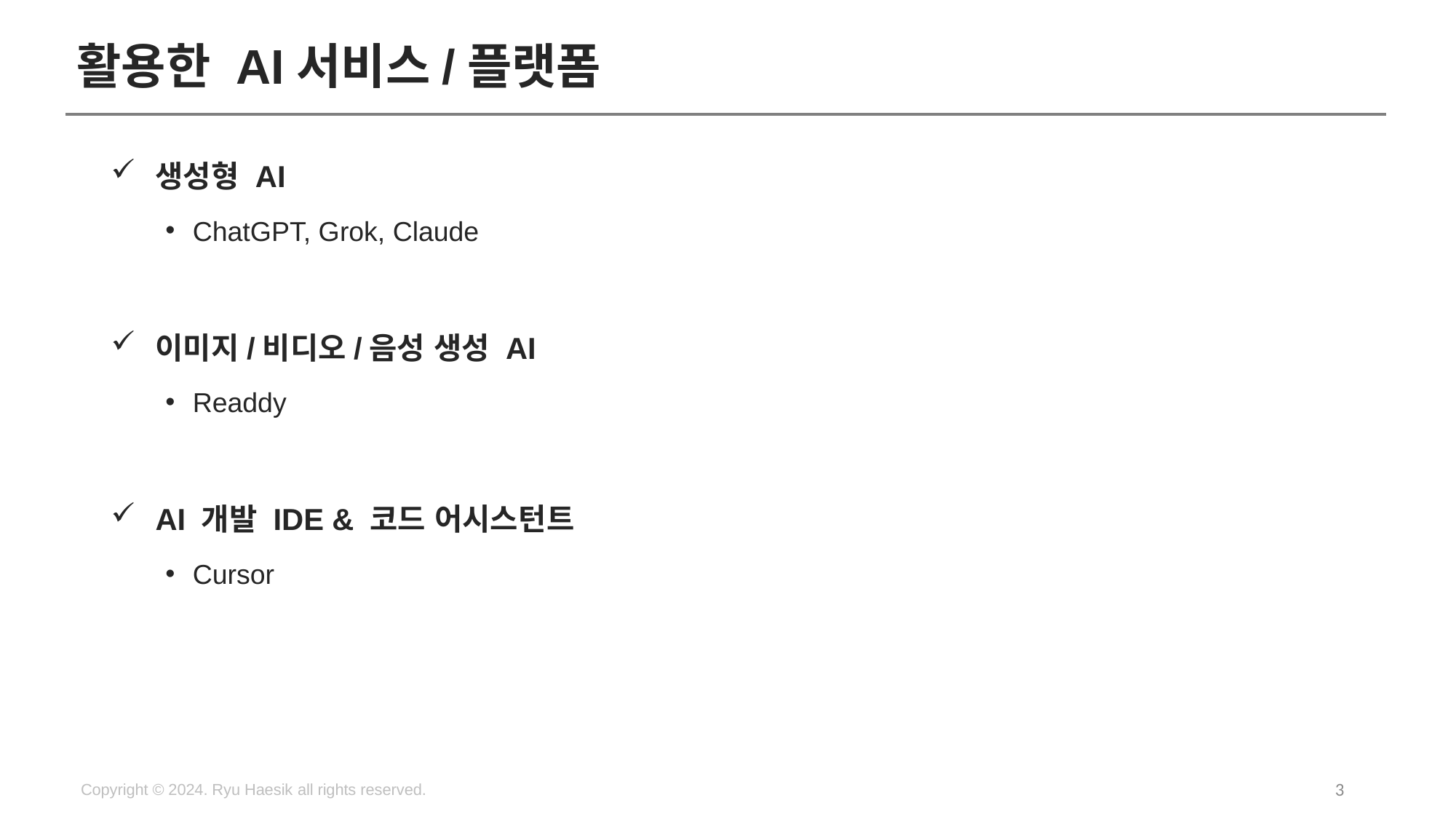

# 활용한 AI서비스/플랫폼
생성형 AI
ChatGPT, Grok, Claude

이미지/비디오/음성 생성 AI
Readdy

AI 개발 IDE & 코드 어시스턴트
Cursor
3